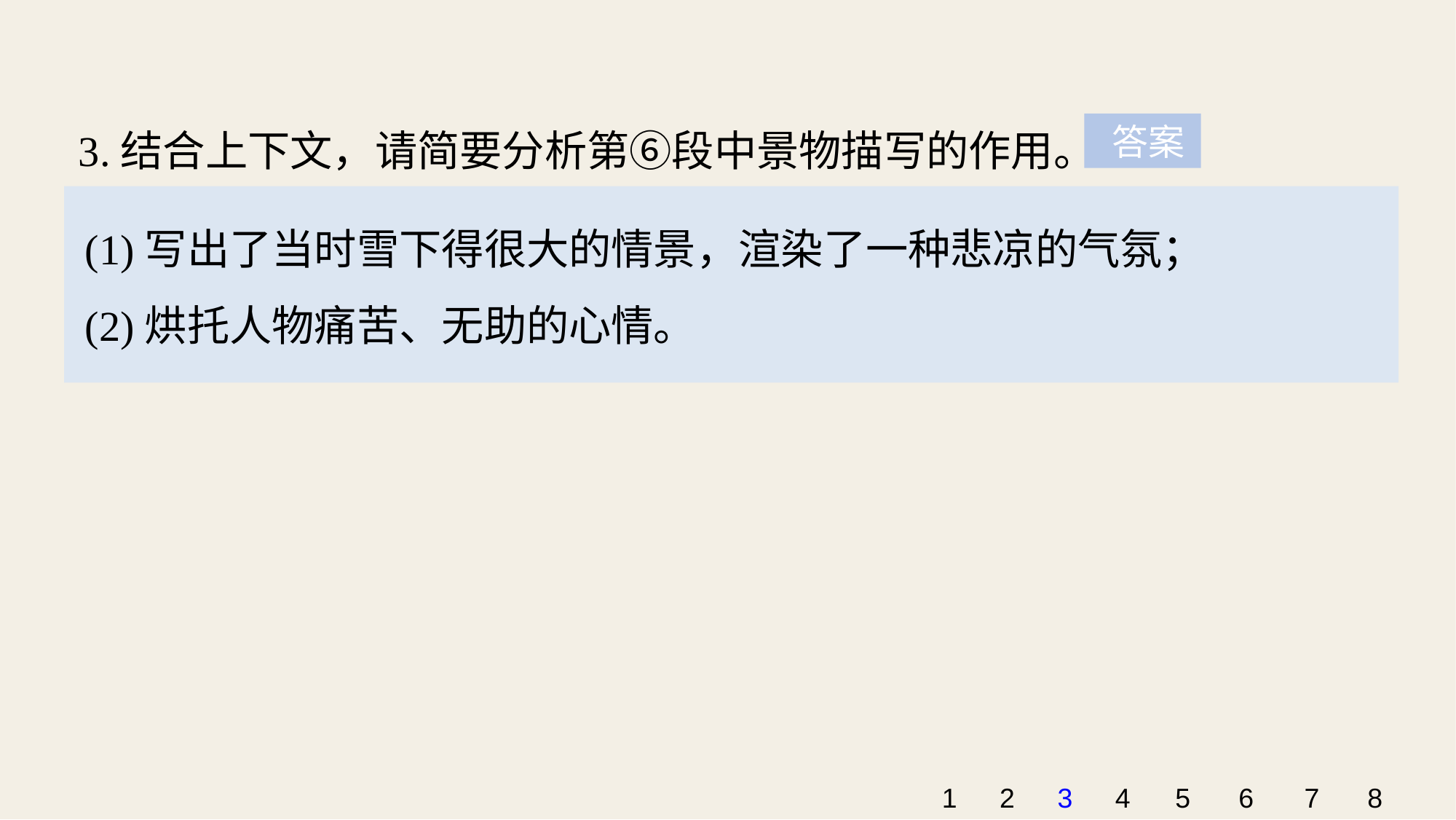

3.结合上下文，请简要分析第⑥段中景物描写的作用。
 答案

(1)写出了当时雪下得很大的情景，渲染了一种悲凉的气氛；
(2)烘托人物痛苦、无助的心情。
1
2
3
4
5
6
7
8